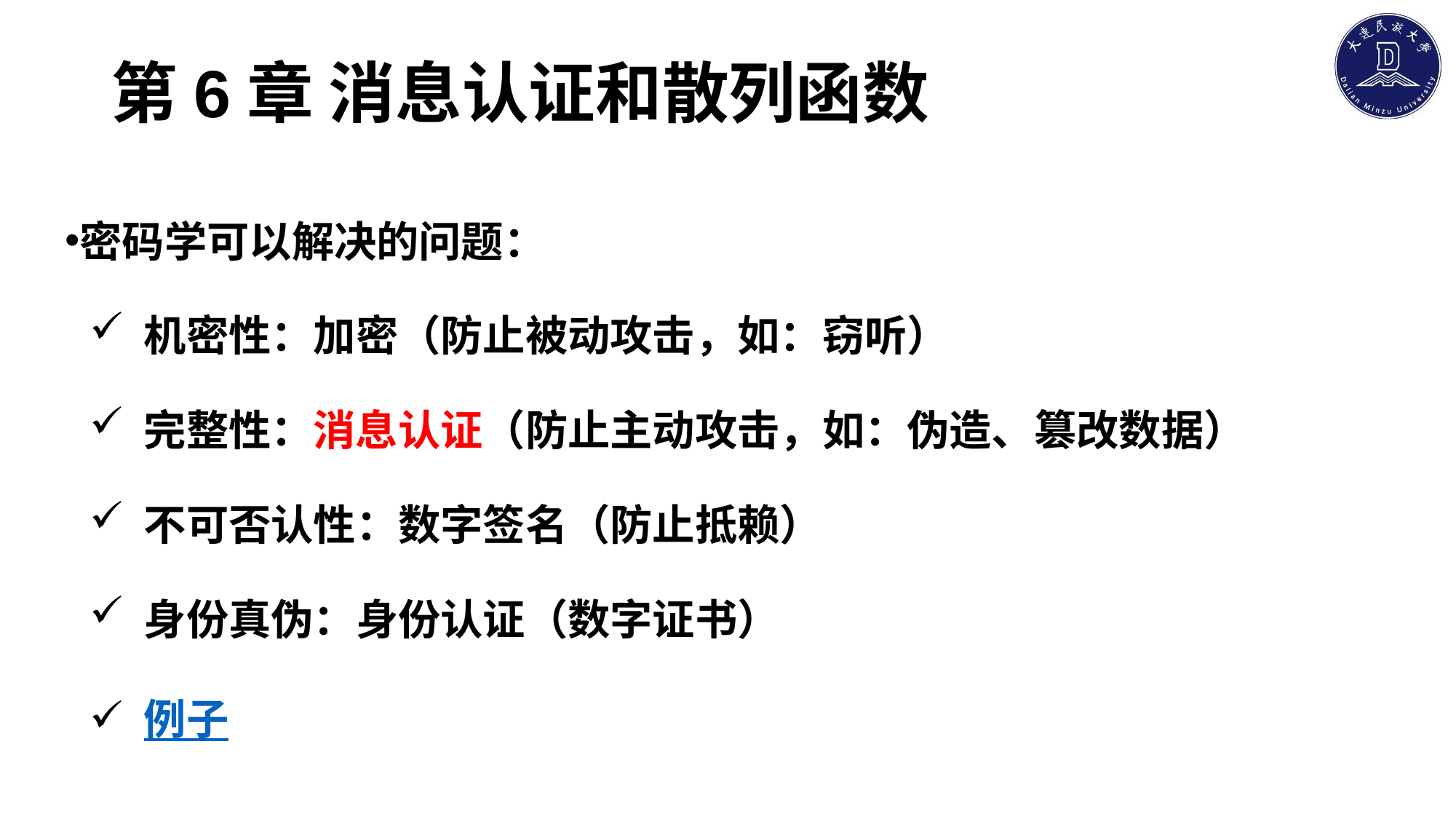

# 第6章 消息认证和散列函数
密码学可以解决的问题：
机密性：加密（防止被动攻击，如：窃听）
完整性：消息认证（防止主动攻击，如：伪造、篡改数据）
不可否认性：数字签名（防止抵赖）
身份真伪：身份认证（数字证书）
例子